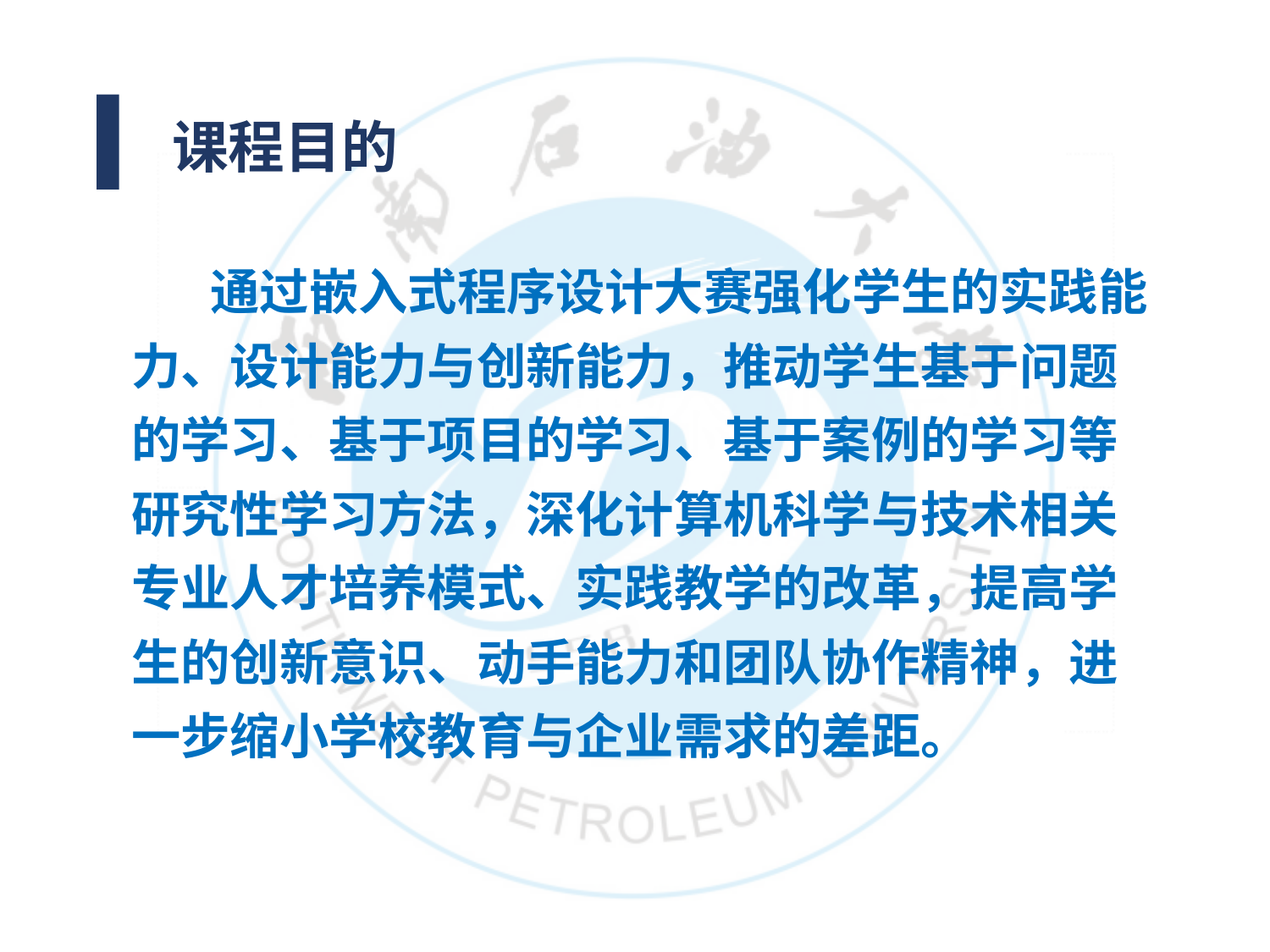

课程目的
      通过嵌入式程序设计大赛强化学生的实践能力、设计能力与创新能力，推动学生基于问题的学习、基于项目的学习、基于案例的学习等研究性学习方法，深化计算机科学与技术相关专业人才培养模式、实践教学的改革，提高学生的创新意识、动手能力和团队协作精神，进一步缩小学校教育与企业需求的差距。